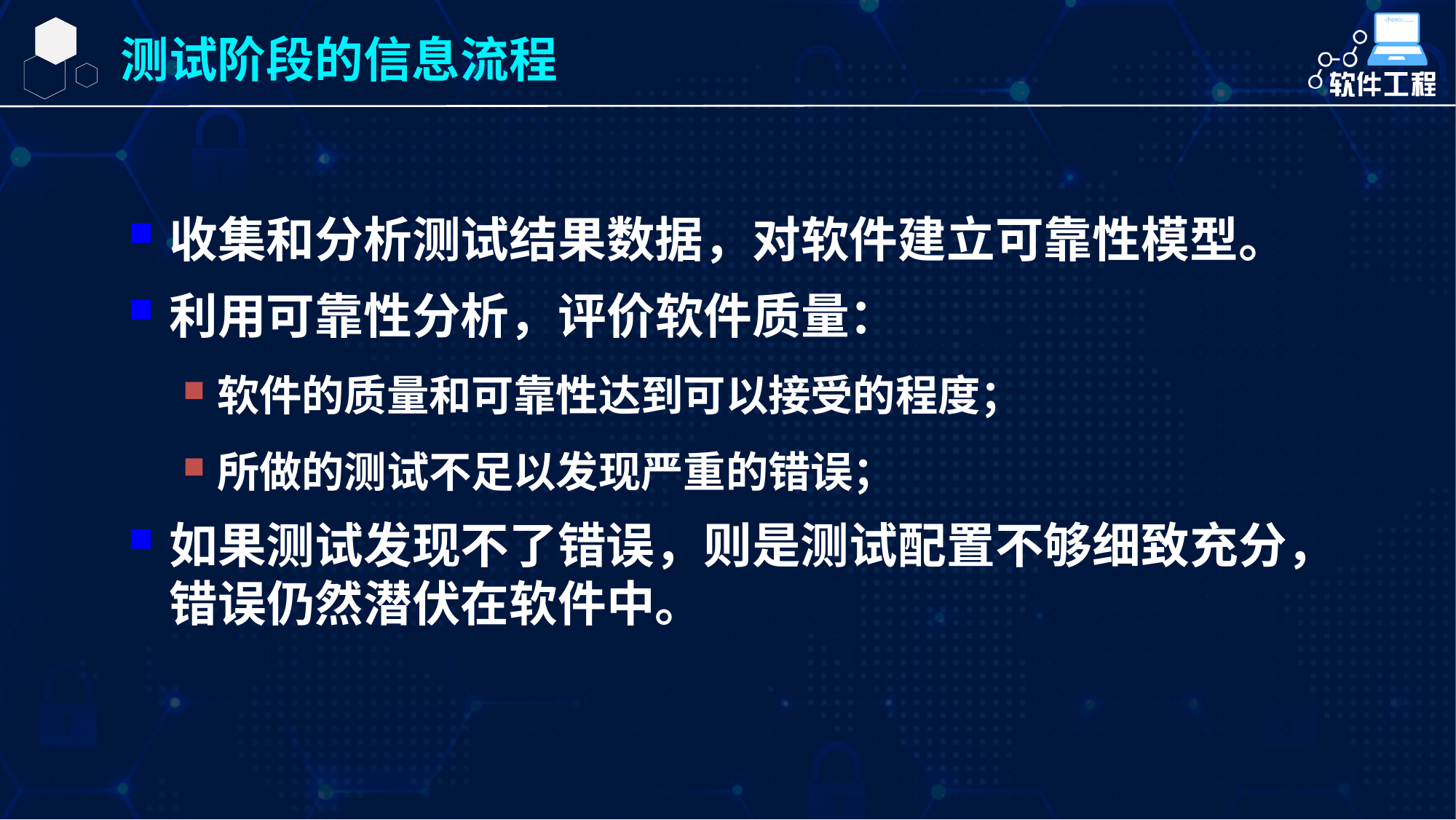

测试阶段的信息流程
收集和分析测试结果数据，对软件建立可靠性模型。
利用可靠性分析，评价软件质量：
软件的质量和可靠性达到可以接受的程度；
所做的测试不足以发现严重的错误；
如果测试发现不了错误，则是测试配置不够细致充分，错误仍然潜伏在软件中。